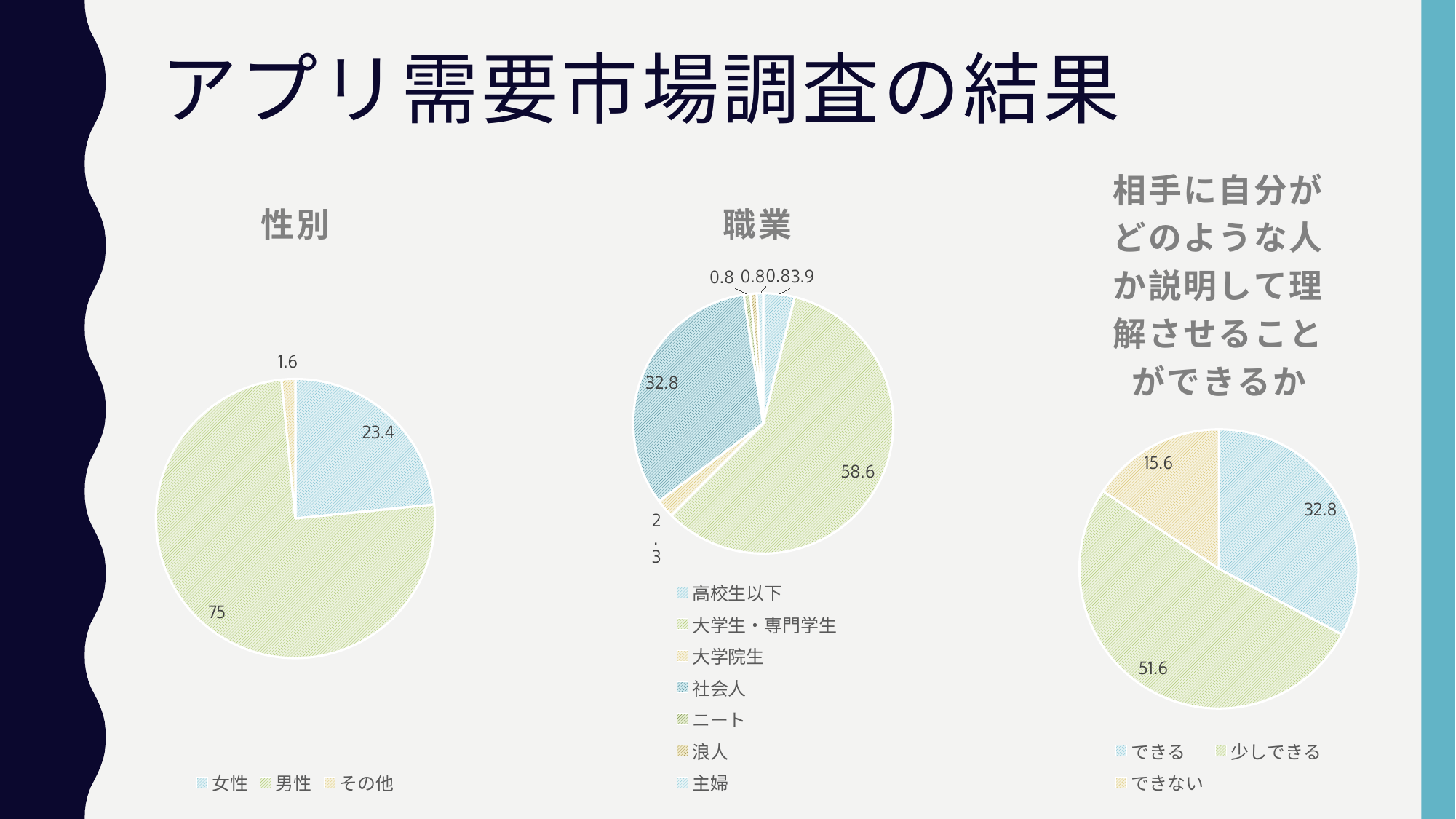

# アプリ需要市場調査の結果

### Chart:

| Category | 相手に自分がどのような人か説明して理解させることができるか |
|---|---|
| できる | 32.8 |
| 少しできる | 51.6 |
| できない | 15.6 |

### Chart:

| Category | 性別 |
|---|---|
| 女性 | 23.4 |
| 男性 | 75.0 |
| その他 | 1.6 |

### Chart:

| Category | 職業 |
|---|---|
| 高校生以下 | 3.9 |
| 大学生・専門学生 | 58.6 |
| 大学院生 | 2.3 |
| 社会人 | 32.8 |
| ニート | 0.8 |
| 浪人 | 0.8 |
| 主婦 | 0.8 |